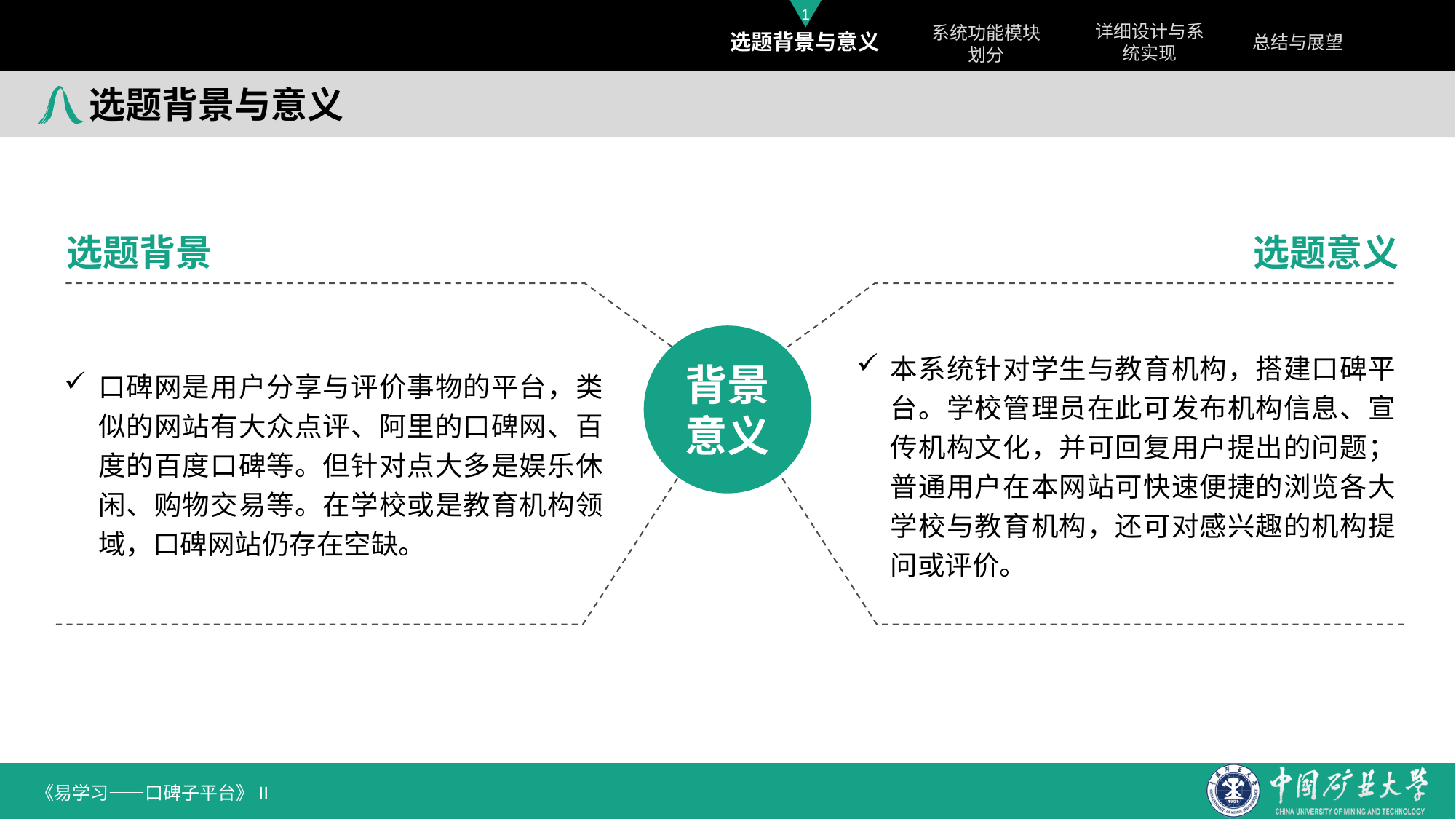

选题背景与意义
选题背景
选题意义

背景意义
本系统针对学生与教育机构，搭建口碑平台。学校管理员在此可发布机构信息、宣传机构文化，并可回复用户提出的问题；普通用户在本网站可快速便捷的浏览各大学校与教育机构，还可对感兴趣的机构提问或评价。
口碑网是用户分享与评价事物的平台，类似的网站有大众点评、阿里的口碑网、百度的百度口碑等。但针对点大多是娱乐休闲、购物交易等。在学校或是教育机构领域，口碑网站仍存在空缺。